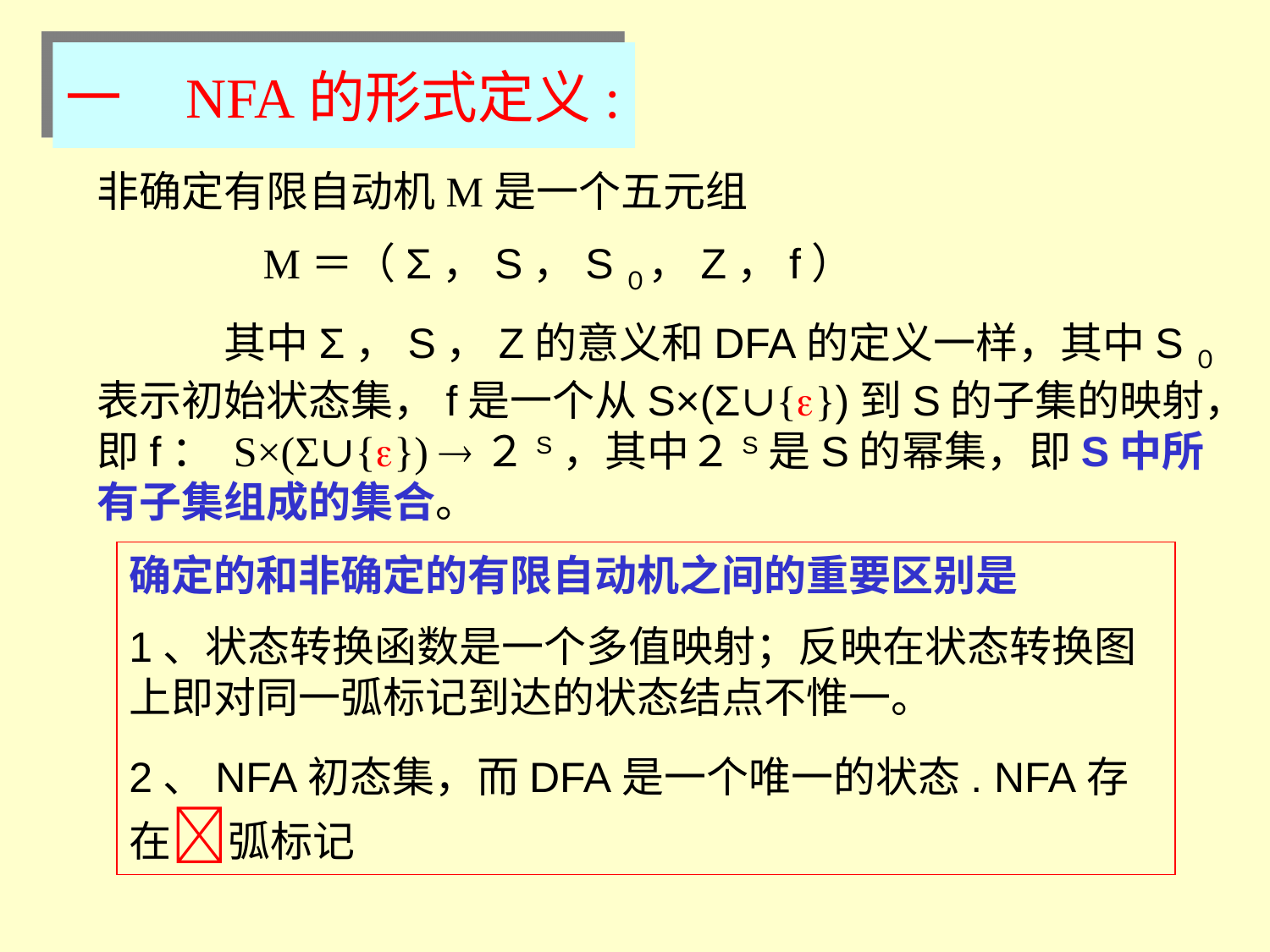

一    NFA的形式定义:
非确定有限自动机M是一个五元组
              M＝（Σ，S，S０，Z，f）
	其中Σ，S，Z的意义和DFA的定义一样，其中S０表示初始状态集，f是一个从S×(Σ∪{ε})到S的子集的映射，即f： S×(Σ∪{ε}) →２S，其中２S是S的幂集，即S中所有子集组成的集合。
确定的和非确定的有限自动机之间的重要区别是
1、状态转换函数是一个多值映射；反映在状态转换图上即对同一弧标记到达的状态结点不惟一。
2、NFA初态集，而DFA是一个唯一的状态. NFA存在ε弧标记